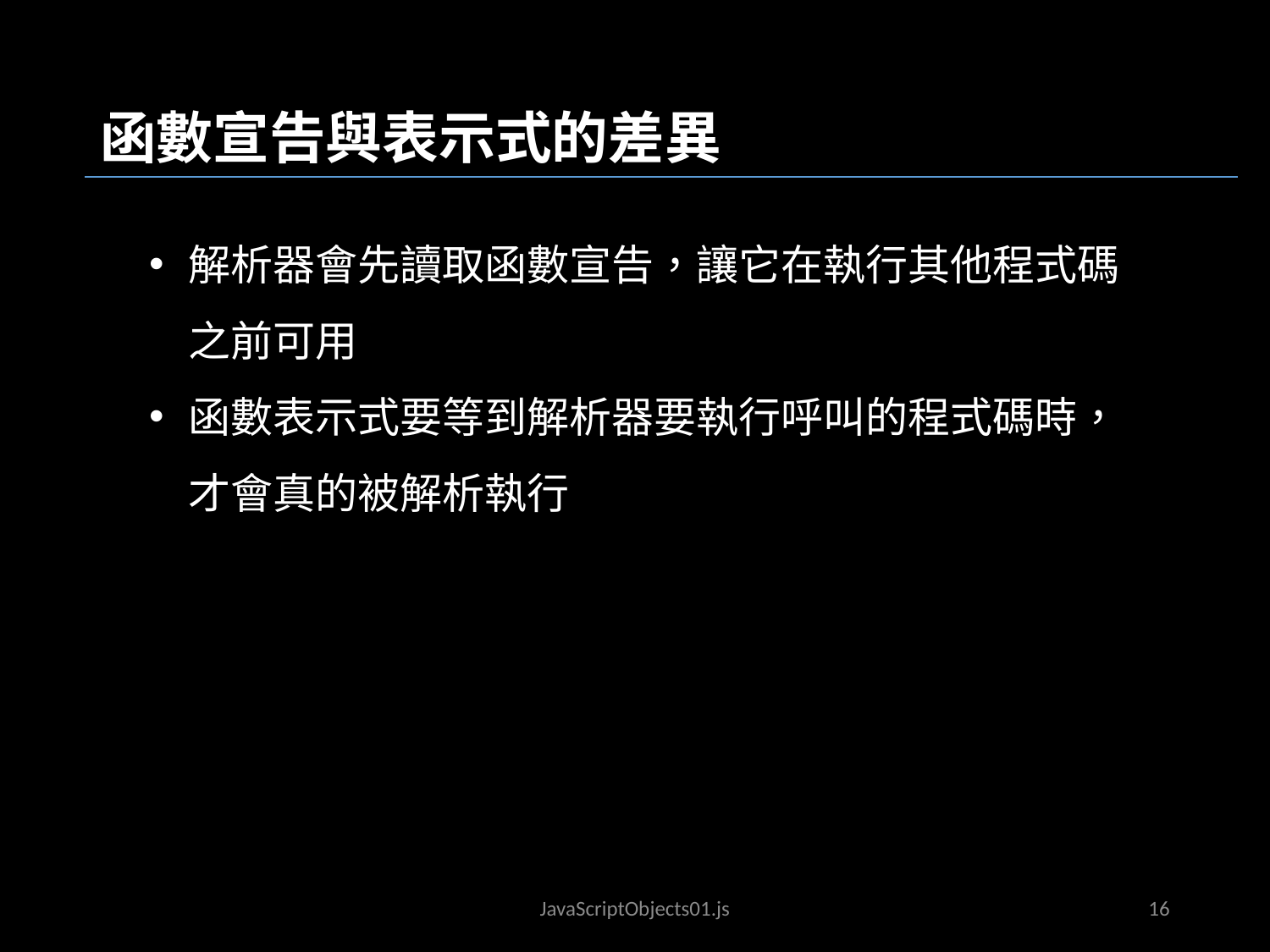

函數宣告與表示式的差異
解析器會先讀取函數宣告，讓它在執行其他程式碼之前可用
函數表示式要等到解析器要執行呼叫的程式碼時，才會真的被解析執行

JavaScriptObjects02.js
JavaScriptObjects01.js
16